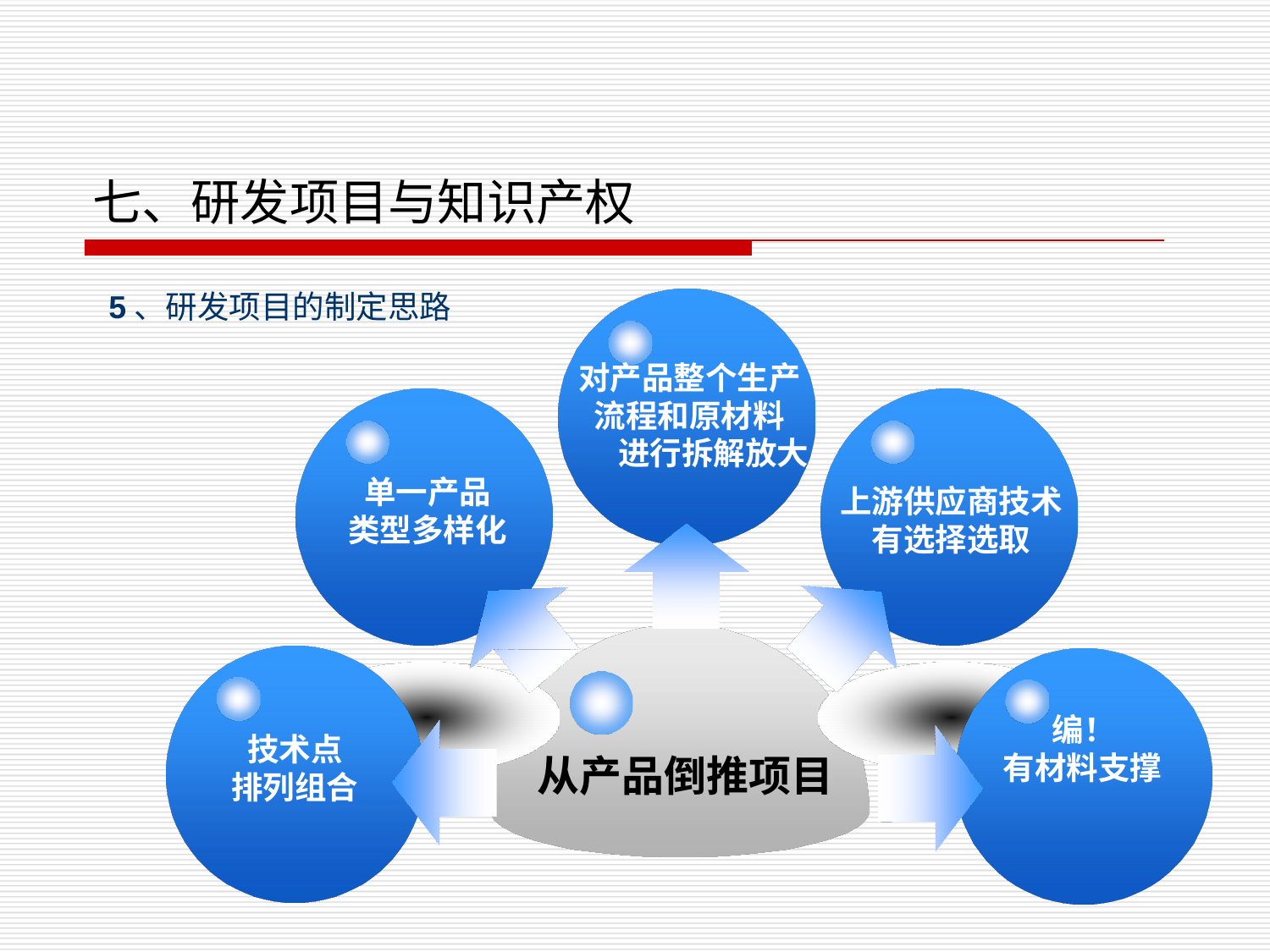

# 七、研发项目与知识产权

5、研发项目的制定思路

对产品整个生产 流程和原材料
进行拆解放大

单一产品 类型多样化
上游供应商技术 有选择选取

编！
有材料支撑

技术点 排列组合
从产品倒推项目